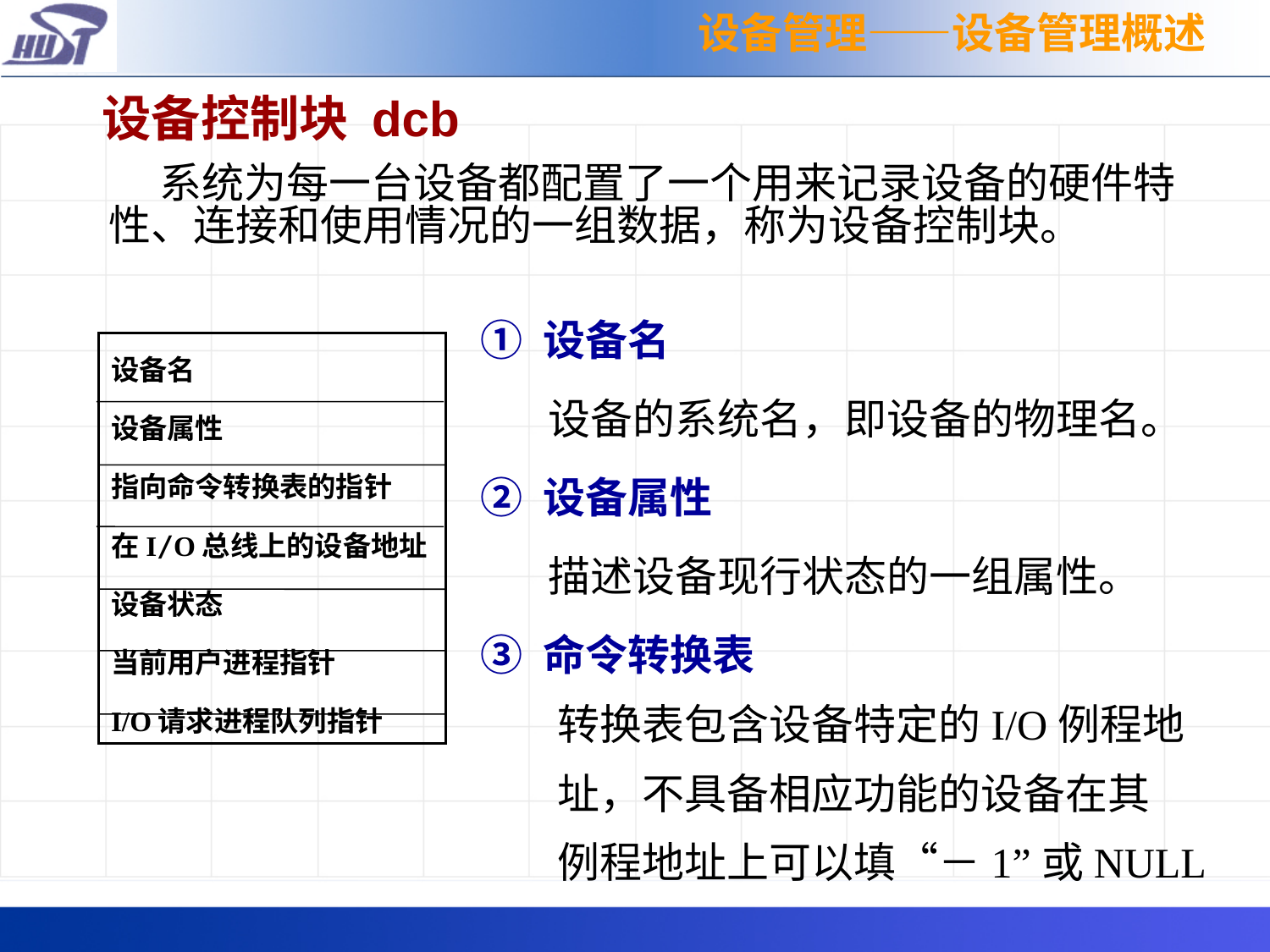

设备管理——设备管理概述
     设备控制块 dcb
           系统为每一台设备都配置了一个用来记录设备的硬件特性、连接和使用情况的一组数据，称为设备控制块。
① 设备名
      设备的系统名，即设备的物理名。
② 设备属性
      描述设备现行状态的一组属性。
③ 命令转换表
       转换表包含设备特定的I/O例程地
       址，不具备相应功能的设备在其
       例程地址上可以填“－1”或NULL
设备名
设备属性
指向命令转换表的指针
在I/O总线上的设备地址
设备状态
当前用户进程指针
I/O请求进程队列指针